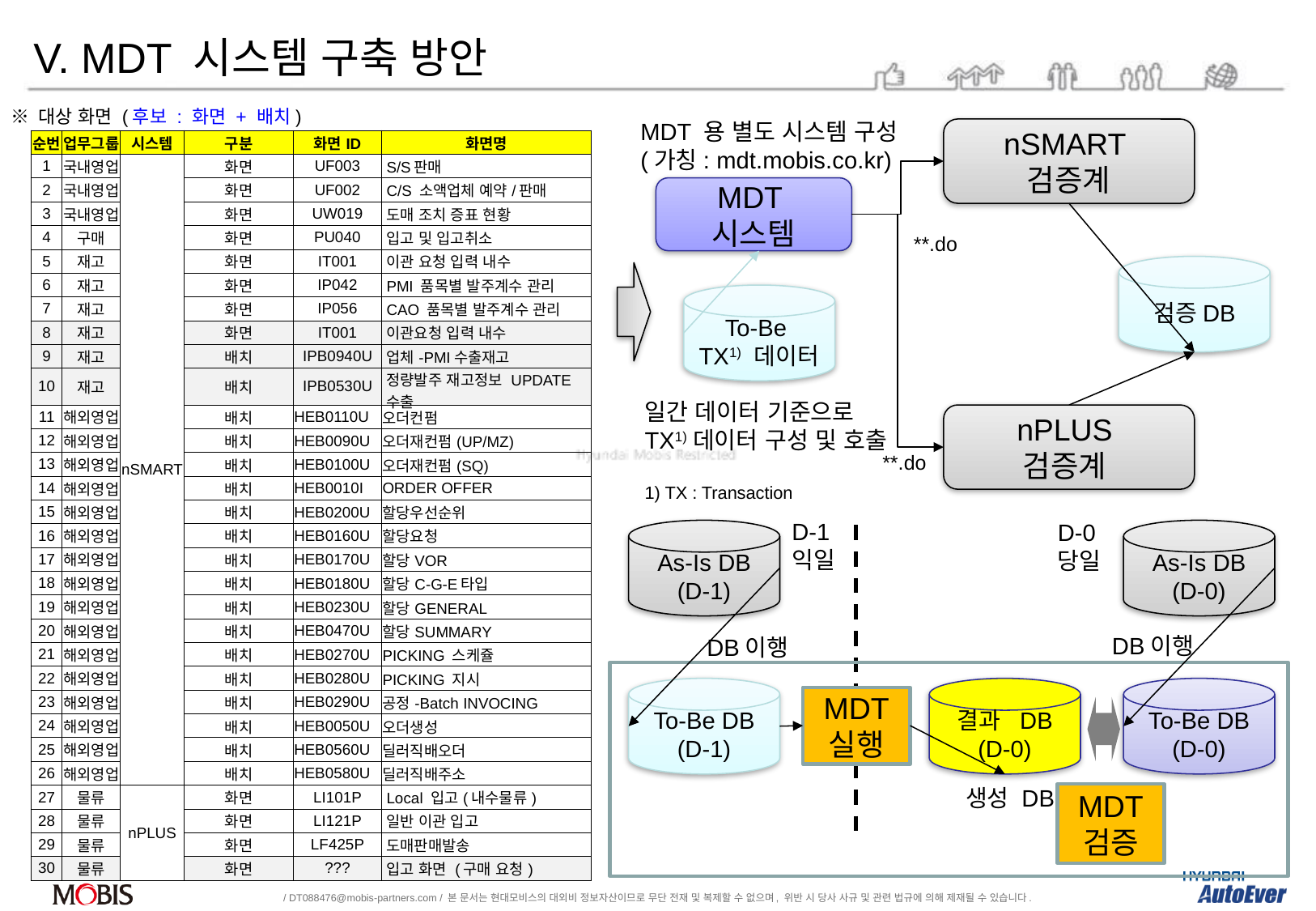

V. MDT 시스템 구축 방안
※ 대상 화면 (후보 : 화면 + 배치)
MDT 용 별도 시스템 구성
(가칭: mdt.mobis.co.kr)
nSMART
검증계
| 순번 | 업무그룹 | 시스템 | 구분 | 화면ID | 화면명 |
| --- | --- | --- | --- | --- | --- |
| 1 | 국내영업 | nSMART | 화면 | UF003 | S/S판매 |
| 2 | 국내영업 |  | 화면 | UF002 | C/S 소액업체 예약/판매 |
| 3 | 국내영업 |  | 화면 | UW019 | 도매 조치 증표 현황 |
| 4 | 구매 |  | 화면 | PU040 | 입고 및 입고취소 |
| 5 | 재고 |  | 화면 | IT001 | 이관 요청 입력 내수 |
| 6 | 재고 |  | 화면 | IP042 | PMI 품목별 발주계수 관리 |
| 7 | 재고 |  | 화면 | IP056 | CAO 품목별 발주계수 관리 |
| 8 | 재고 |  | 화면 | IT001 | 이관요청 입력 내수 |
| 9 | 재고 |  | 배치 | IPB0940U | 업체-PMI수출재고 |
| 10 | 재고 |  | 배치 | IPB0530U | 정량발주 재고정보 UPDATE수출 |
| 11 | 해외영업 |  | 배치 | HEB0110U | 오더컨펌 |
| 12 | 해외영업 |  | 배치 | HEB0090U | 오더재컨펌(UP/MZ) |
| 13 | 해외영업 |  | 배치 | HEB0100U | 오더재컨펌(SQ) |
| 14 | 해외영업 |  | 배치 | HEB0010I | ORDER OFFER |
| 15 | 해외영업 |  | 배치 | HEB0200U | 할당우선순위 |
| 16 | 해외영업 |  | 배치 | HEB0160U | 할당요청 |
| 17 | 해외영업 |  | 배치 | HEB0170U | 할당VOR |
| 18 | 해외영업 |  | 배치 | HEB0180U | 할당C-G-E타입 |
| 19 | 해외영업 |  | 배치 | HEB0230U | 할당GENERAL |
| 20 | 해외영업 |  | 배치 | HEB0470U | 할당SUMMARY |
| 21 | 해외영업 |  | 배치 | HEB0270U | PICKING 스케쥴 |
| 22 | 해외영업 |  | 배치 | HEB0280U | PICKING 지시 |
| 23 | 해외영업 |  | 배치 | HEB0290U | 공정-Batch INVOCING |
| 24 | 해외영업 |  | 배치 | HEB0050U | 오더생성 |
| 25 | 해외영업 |  | 배치 | HEB0560U | 딜러직배오더 |
| 26 | 해외영업 |  | 배치 | HEB0580U | 딜러직배주소 |
| 27 | 물류 | nPLUS | 화면 | LI101P | Local 입고(내수물류) |
| 28 | 물류 |  | 화면 | LI121P | 일반 이관 입고 |
| 29 | 물류 |  | 화면 | LF425P | 도매판매발송 |
| 30 | 물류 |  | 화면 | ??? | 입고 화면 (구매 요청) |
MDT
시스템
**.do
검증DB
To-Be
TX1) 데이터

일간 데이터 기준으로
TX1)데이터 구성 및 호출

1) TX : Transaction
nPLUS
검증계
**.do
D-1
익일
D-0
당일
As-Is DB
(D-1)
As-Is DB
(D-0)
DB이행
DB이행

To-Be DB
(D-1)
결과  DB
(D-0)
To-Be DB
(D-0)
MDT
실행

생성 DB
MDT
검증